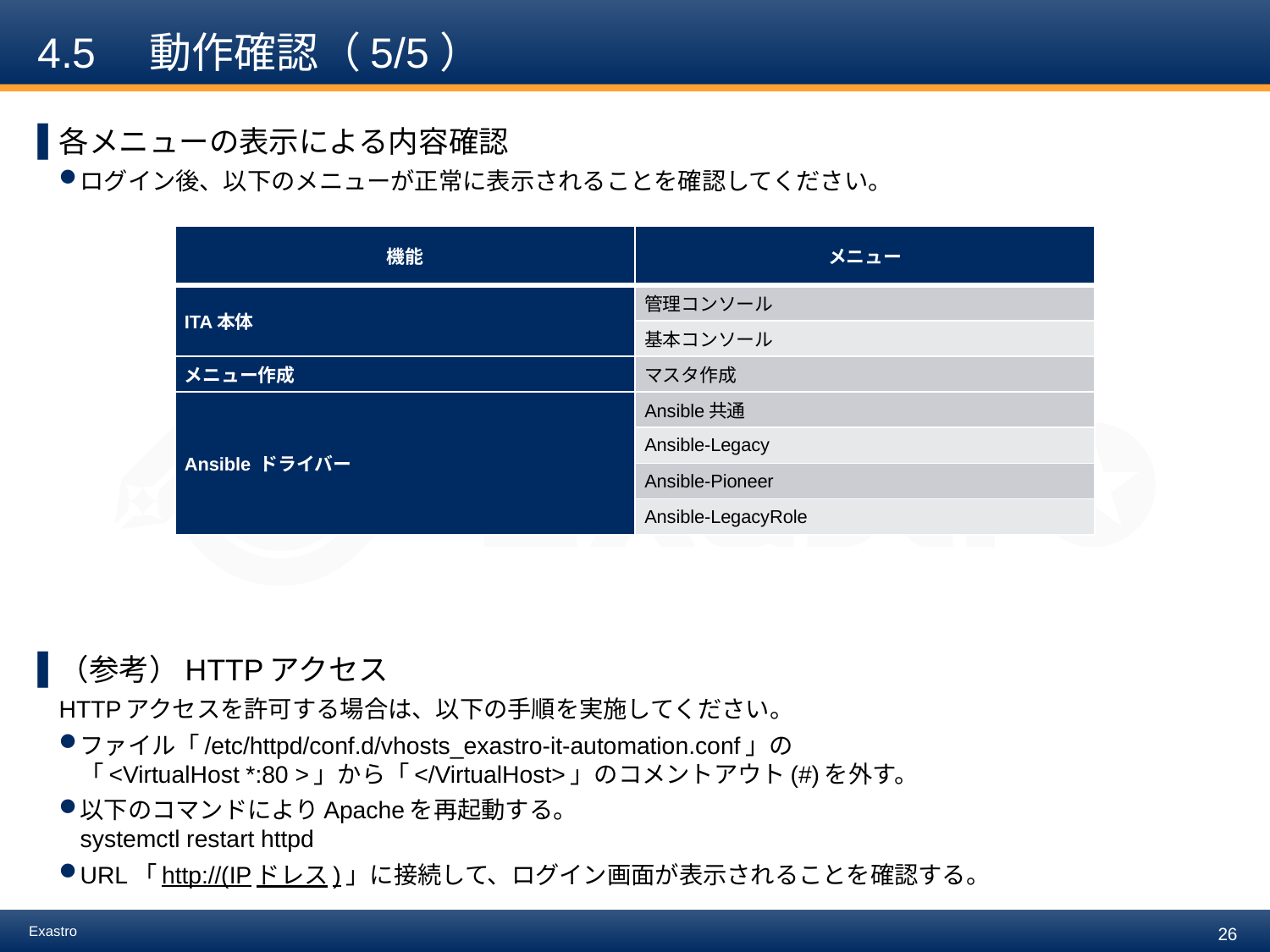

# 4.5　動作確認（5/5）
各メニューの表示による内容確認
ログイン後、以下のメニューが正常に表示されることを確認してください。

（参考）HTTPアクセス
HTTPアクセスを許可する場合は、以下の手順を実施してください。
ファイル「/etc/httpd/conf.d/vhosts_exastro-it-automation.conf」の
「<VirtualHost *:80 >」から「</VirtualHost>」のコメントアウト(#)を外す。
以下のコマンドによりApacheを再起動する。
systemctl restart httpd
URL「http://(IPドレス)」に接続して、ログイン画面が表示されることを確認する。
| 機能 | メニュー |
| --- | --- |
| ITA本体 | 管理コンソール |
|  | 基本コンソール |
| メニュー作成 | マスタ作成 |
| Ansible ドライバー | Ansible共通 |
|  | Ansible-Legacy |
|  | Ansible-Pioneer |
|  | Ansible-LegacyRole |